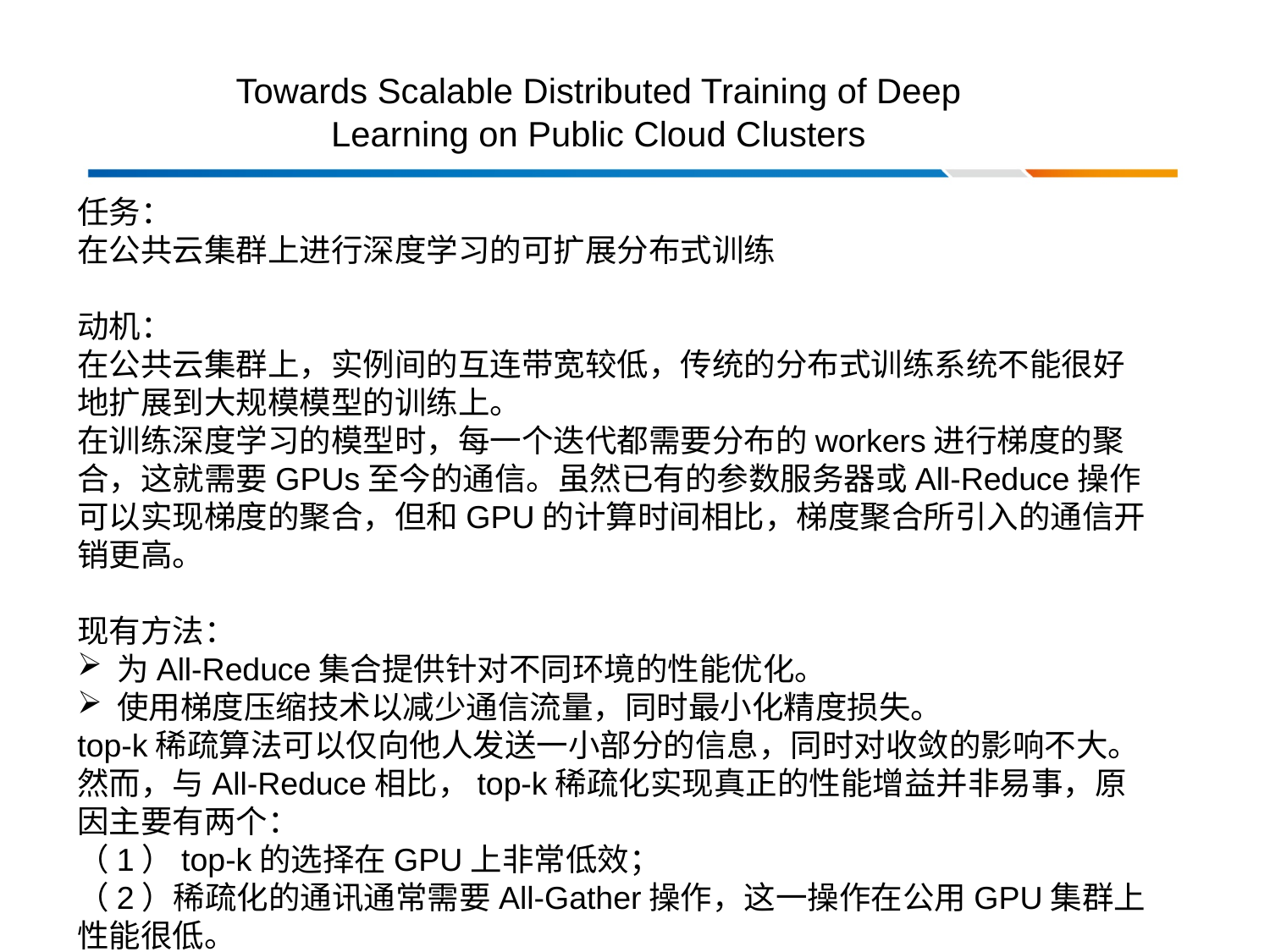

# Towards Scalable Distributed Training of Deep Learning on Public Cloud Clusters
任务：
在公共云集群上进行深度学习的可扩展分布式训练

动机：
在公共云集群上，实例间的互连带宽较低，传统的分布式训练系统不能很好地扩展到大规模模型的训练上。
在训练深度学习的模型时，每一个迭代都需要分布的workers进行梯度的聚合，这就需要GPUs至今的通信。虽然已有的参数服务器或All-Reduce操作可以实现梯度的聚合，但和GPU的计算时间相比，梯度聚合所引入的通信开销更高。

现有方法：
为All-Reduce集合提供针对不同环境的性能优化。
使用梯度压缩技术以减少通信流量，同时最小化精度损失。
top-k稀疏算法可以仅向他人发送一小部分的信息，同时对收敛的影响不大。
然而，与All-Reduce相比，top-k稀疏化实现真正的性能增益并非易事，原因主要有两个：
（1）top-k的选择在GPU上非常低效；
（2）稀疏化的通讯通常需要All-Gather操作，这一操作在公用GPU集群上性能很低。